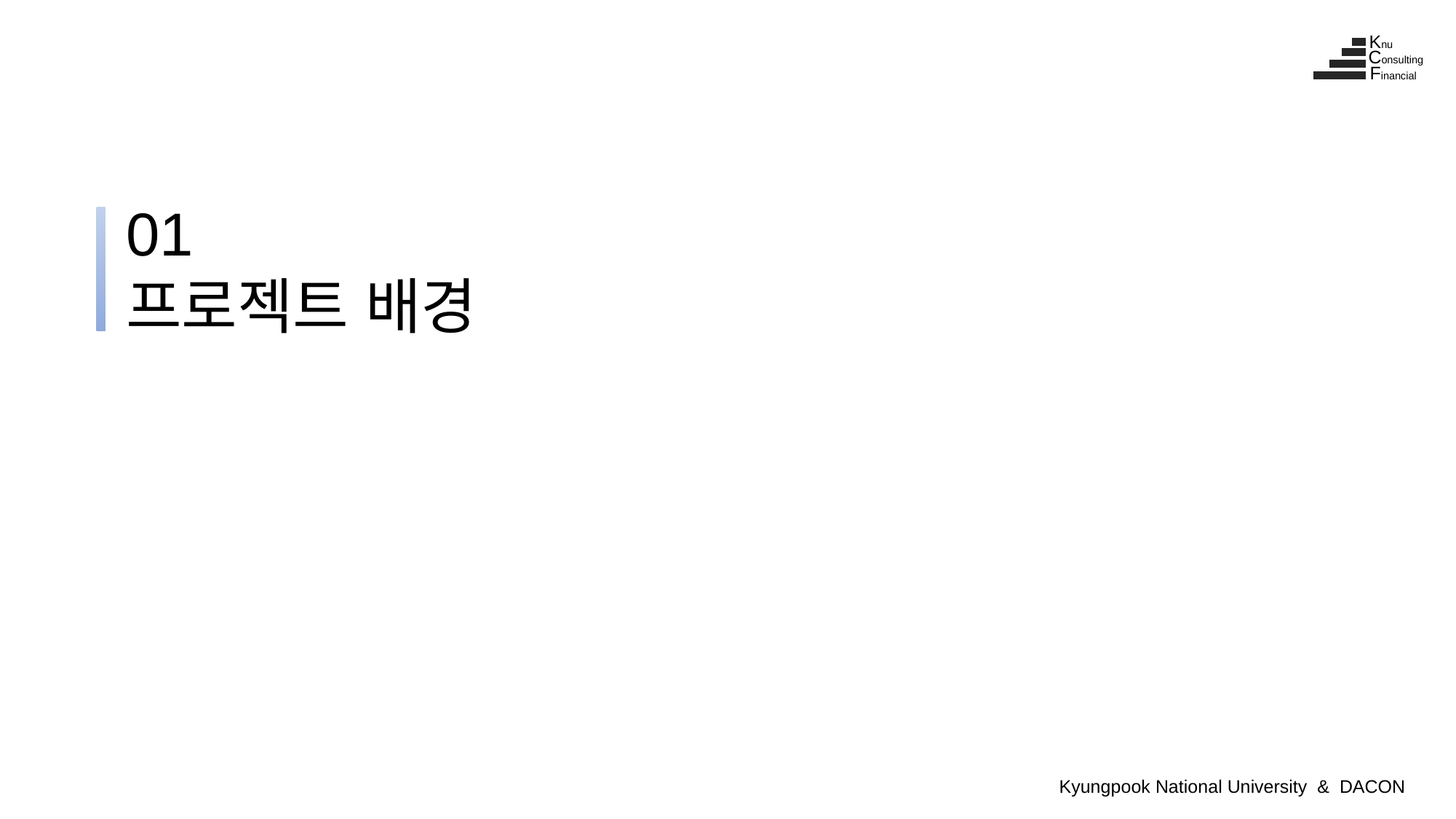

Knu
Consulting
Financial

01
프로젝트 배경

Kyungpook National University  &  DACON